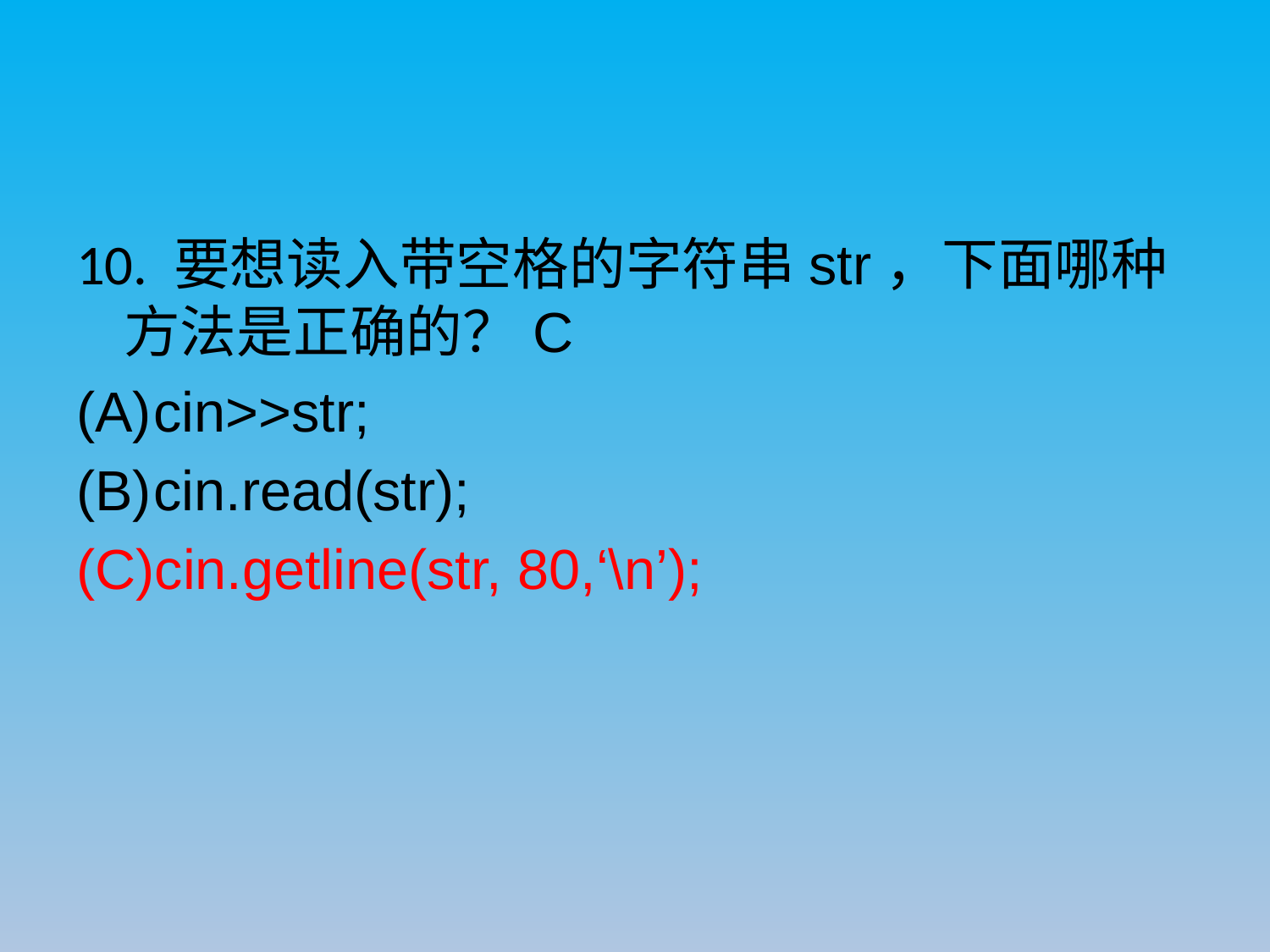

#
10. 要想读入带空格的字符串str，下面哪种方法是正确的？C
cin>>str;
cin.read(str);
cin.getline(str, 80,‘\n’);
20